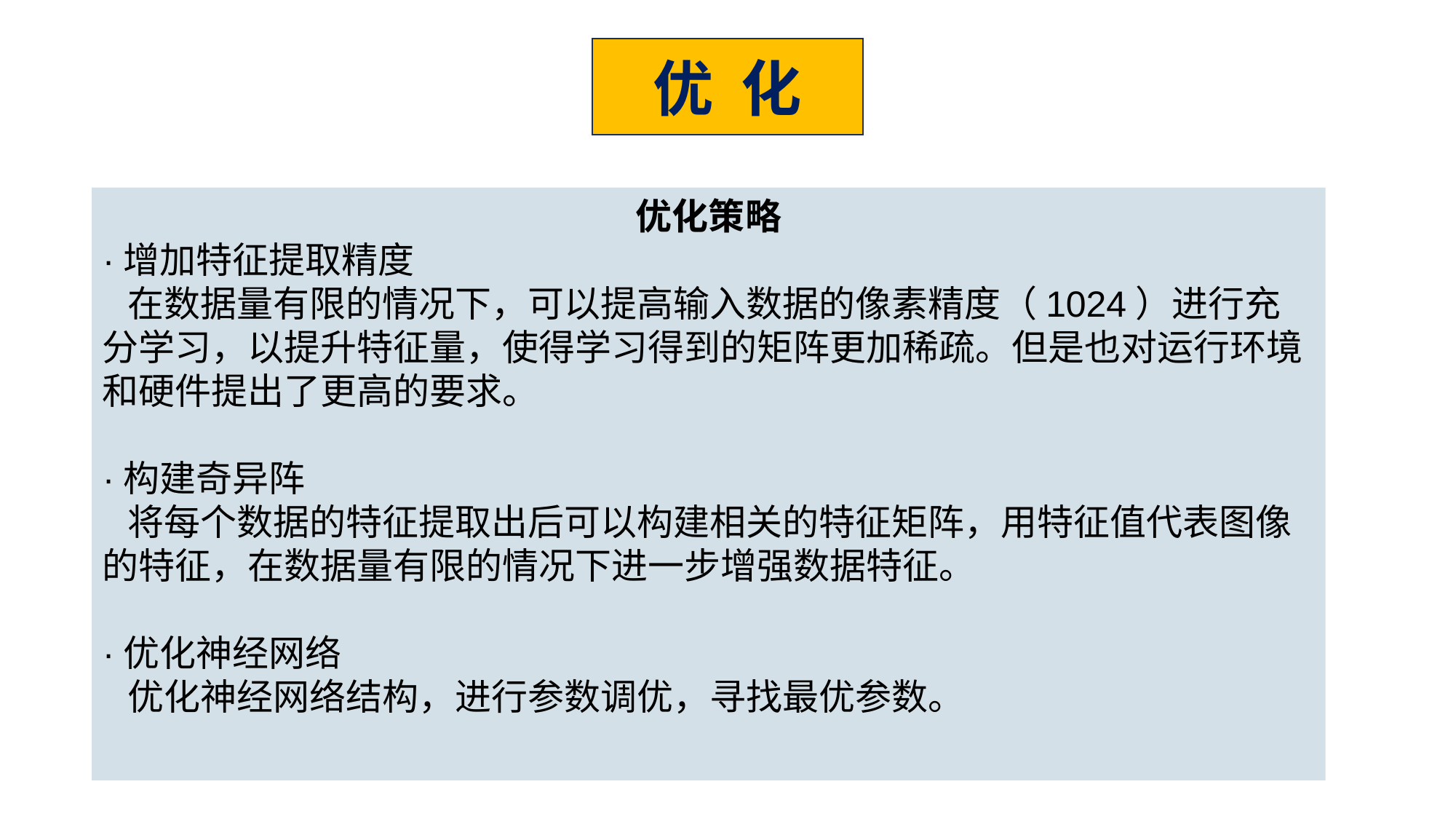

优  化
优化策略
·增加特征提取精度
  在数据量有限的情况下，可以提高输入数据的像素精度（1024）进行充分学习，以提升特征量，使得学习得到的矩阵更加稀疏。但是也对运行环境和硬件提出了更高的要求。

·构建奇异阵
  将每个数据的特征提取出后可以构建相关的特征矩阵，用特征值代表图像的特征，在数据量有限的情况下进一步增强数据特征。

·优化神经网络
  优化神经网络结构，进行参数调优，寻找最优参数。